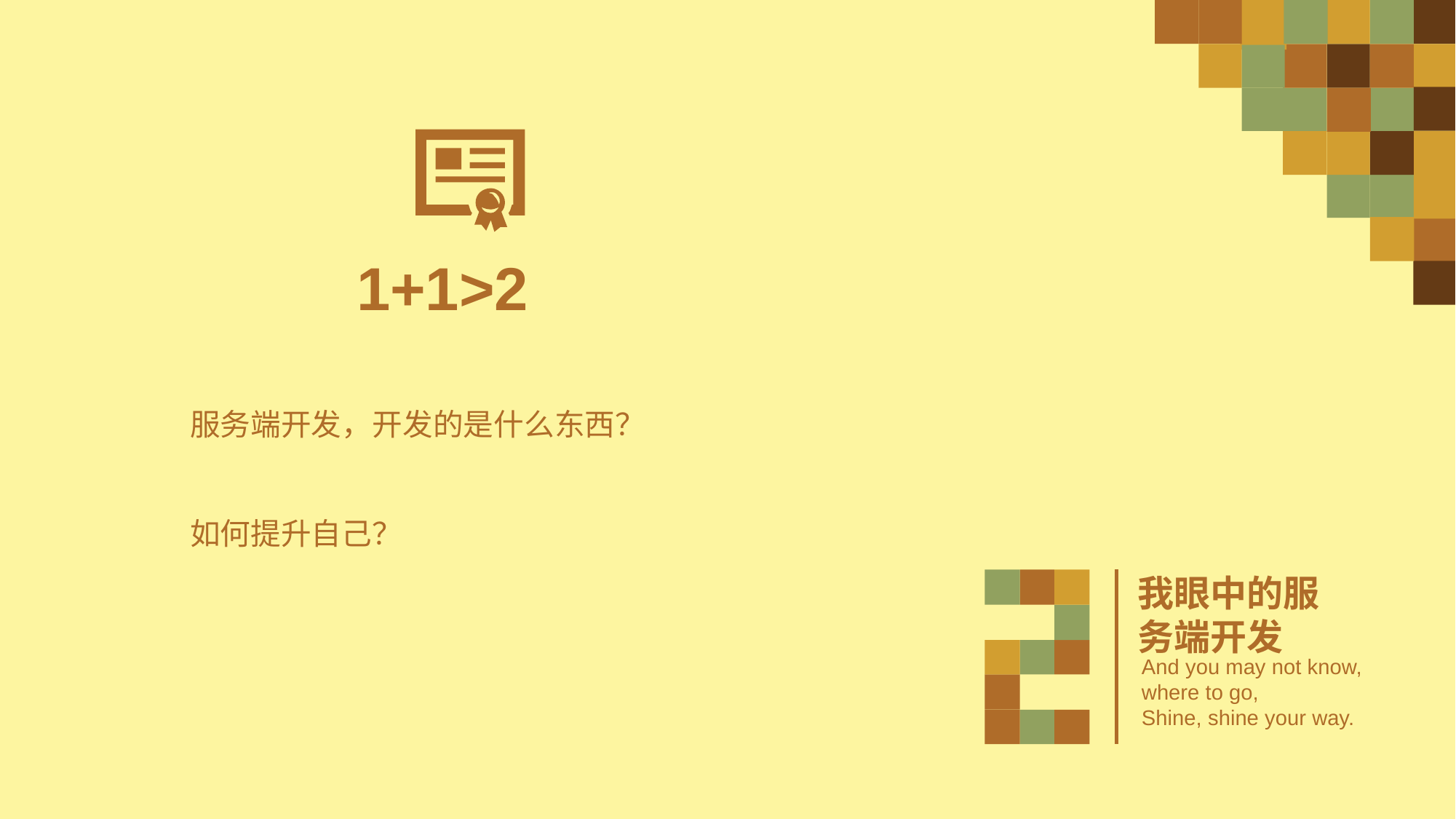

1+1>2
服务端开发，开发的是什么东西？

如何提升自己？
我眼中的服务端开发

And you may not know, where to go,
Shine, shine your way.